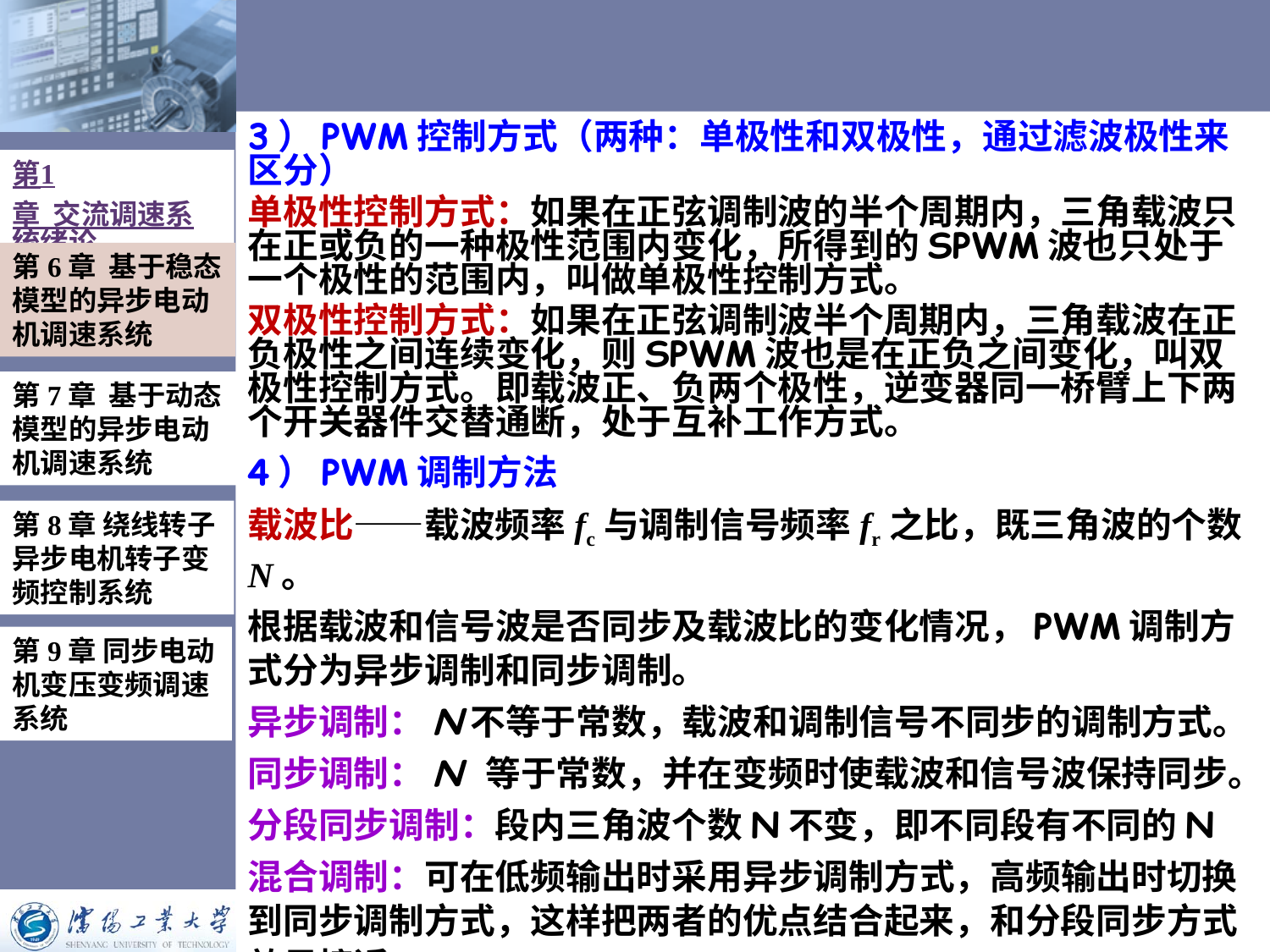

3）PWM控制方式（两种：单极性和双极性，通过滤波极性来区分）
单极性控制方式：如果在正弦调制波的半个周期内，三角载波只在正或负的一种极性范围内变化，所得到的SPWM波也只处于一个极性的范围内，叫做单极性控制方式。
双极性控制方式：如果在正弦调制波半个周期内，三角载波在正负极性之间连续变化，则SPWM波也是在正负之间变化，叫双极性控制方式。即载波正、负两个极性，逆变器同一桥臂上下两个开关器件交替通断，处于互补工作方式。
4）PWM调制方法
载波比——载波频率fc与调制信号频率fr之比，既三角波的个数N。
根据载波和信号波是否同步及载波比的变化情况，PWM调制方式分为异步调制和同步调制。
异步调制：N不等于常数，载波和调制信号不同步的调制方式。
同步调制：N 等于常数，并在变频时使载波和信号波保持同步。
分段同步调制：段内三角波个数N不变，即不同段有不同的N
混合调制：可在低频输出时采用异步调制方式，高频输出时切换到同步调制方式，这样把两者的优点结合起来，和分段同步方式效果接近。

第1章  交流调速系统绪论
第6章  基于稳态模型的异步电动机调速系统
第7章  基于动态模型的异步电动机调速系统
第8章 绕线转子异步电机转子变频控制系统
第9章 同步电动机变压变频调速系统